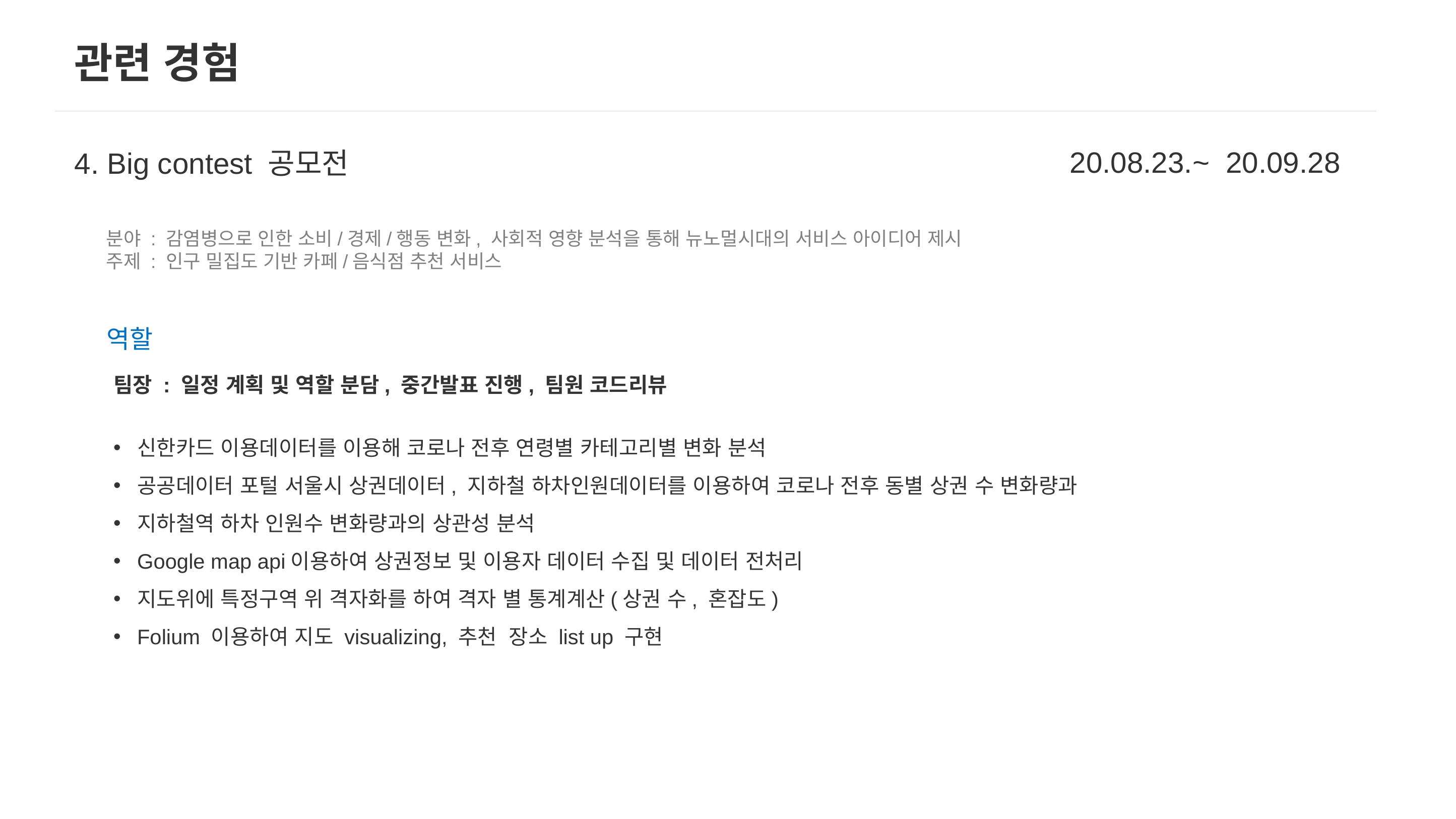

관련 경험
20.08.23.~  20.09.28
4. Big contest 공모전
분야 : 감염병으로 인한 소비/경제/행동 변화, 사회적 영향 분석을 통해 뉴노멀시대의 서비스 아이디어 제시
주제 : 인구 밀집도 기반 카페/음식점 추천 서비스
역할
팀장 : 일정 계획 및 역할 분담, 중간발표 진행, 팀원 코드리뷰
신한카드 이용데이터를 이용해 코로나 전후 연령별 카테고리별 변화 분석
공공데이터 포털 서울시 상권데이터, 지하철 하차인원데이터를 이용하여 코로나 전후 동별 상권 수 변화량과
지하철역 하차 인원수 변화량과의 상관성 분석
Google map api이용하여 상권정보 및 이용자 데이터 수집 및 데이터 전처리
지도위에 특정구역 위 격자화를 하여 격자 별 통계계산(상권 수, 혼잡도)
Folium 이용하여 지도 visualizing, 추천  장소 list up 구현